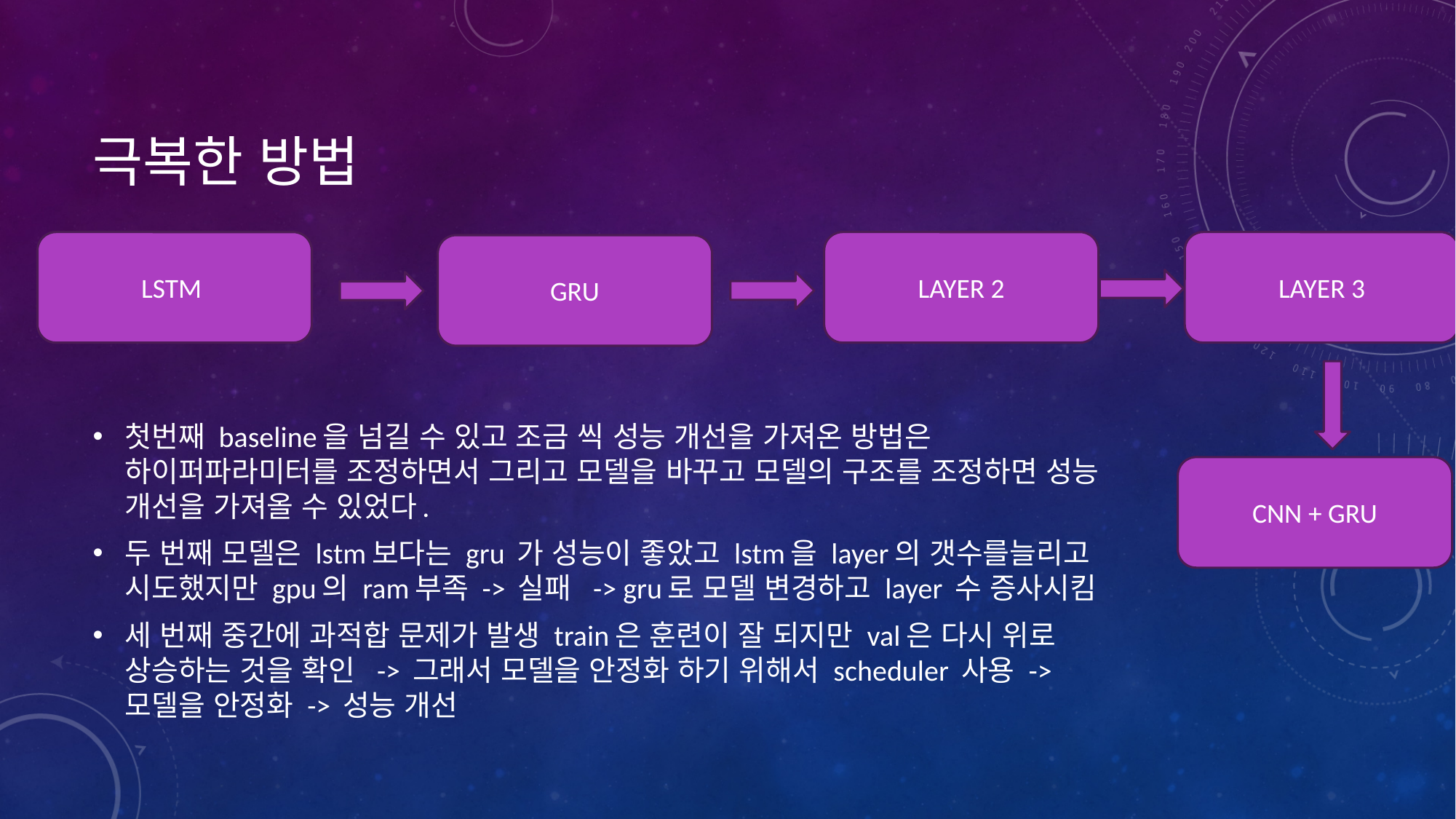

# 극복한 방법
LSTM
LAYER 2
LAYER 3
GRU

첫번째 baseline을 넘길 수 있고 조금 씩 성능 개선을 가져온 방법은 하이퍼파라미터를 조정하면서 그리고 모델을 바꾸고 모델의 구조를 조정하면 성능 개선을 가져올 수 있었다.
두 번째 모델은 lstm보다는 gru 가 성능이 좋았고 lstm을 layer의 갯수를늘리고 시도했지만 gpu의 ram부족 -> 실패  -> gru로 모델 변경하고 layer 수 증사시킴
세 번째 중간에 과적합 문제가 발생 train은 훈련이 잘 되지만 val은 다시 위로 상승하는 것을 확인  -> 그래서 모델을 안정화 하기 위해서 scheduler 사용 -> 모델을 안정화 -> 성능 개선

CNN + GRU